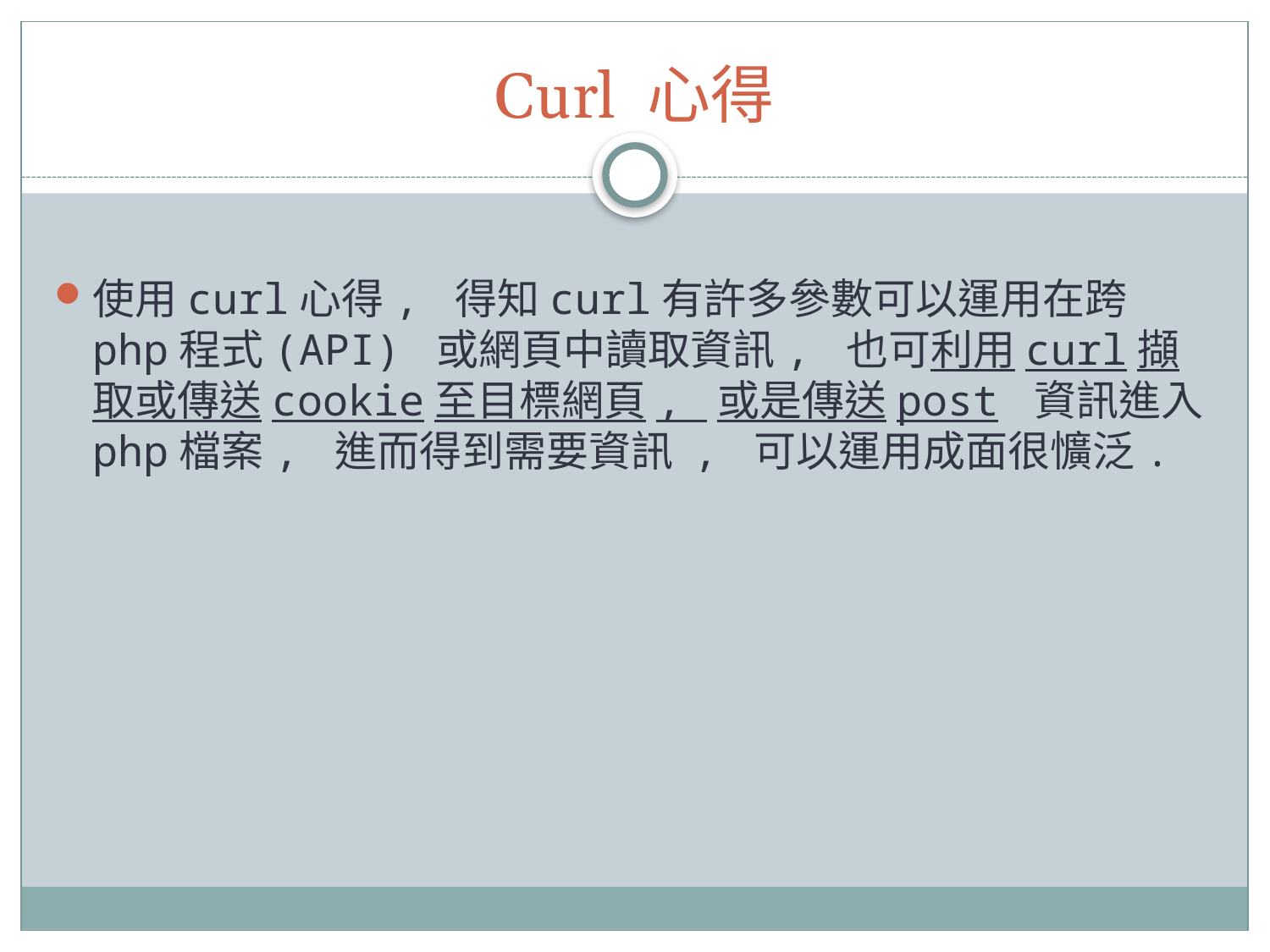

# Curl 心得
使用curl心得, 得知curl有許多參數可以運用在跨php程式(API) 或網頁中讀取資訊, 也可利用curl擷取或傳送cookie至目標網頁, 或是傳送post 資訊進入php檔案, 進而得到需要資訊 , 可以運用成面很懭泛.